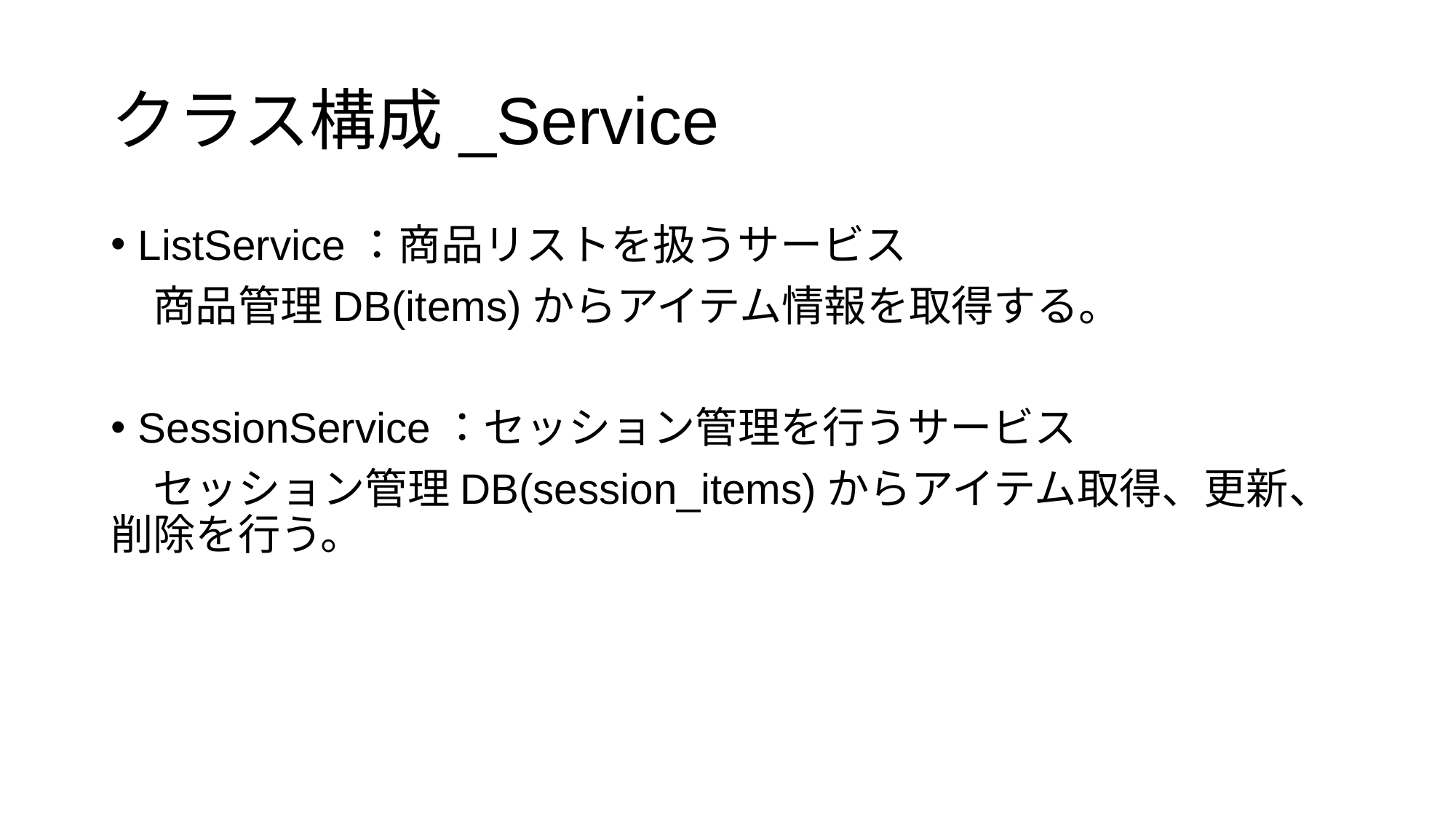

# クラス構成_Service
ListService：商品リストを扱うサービス
　商品管理DB(items)からアイテム情報を取得する。

SessionService：セッション管理を行うサービス
　セッション管理DB(session_items)からアイテム取得、更新、削除を行う。